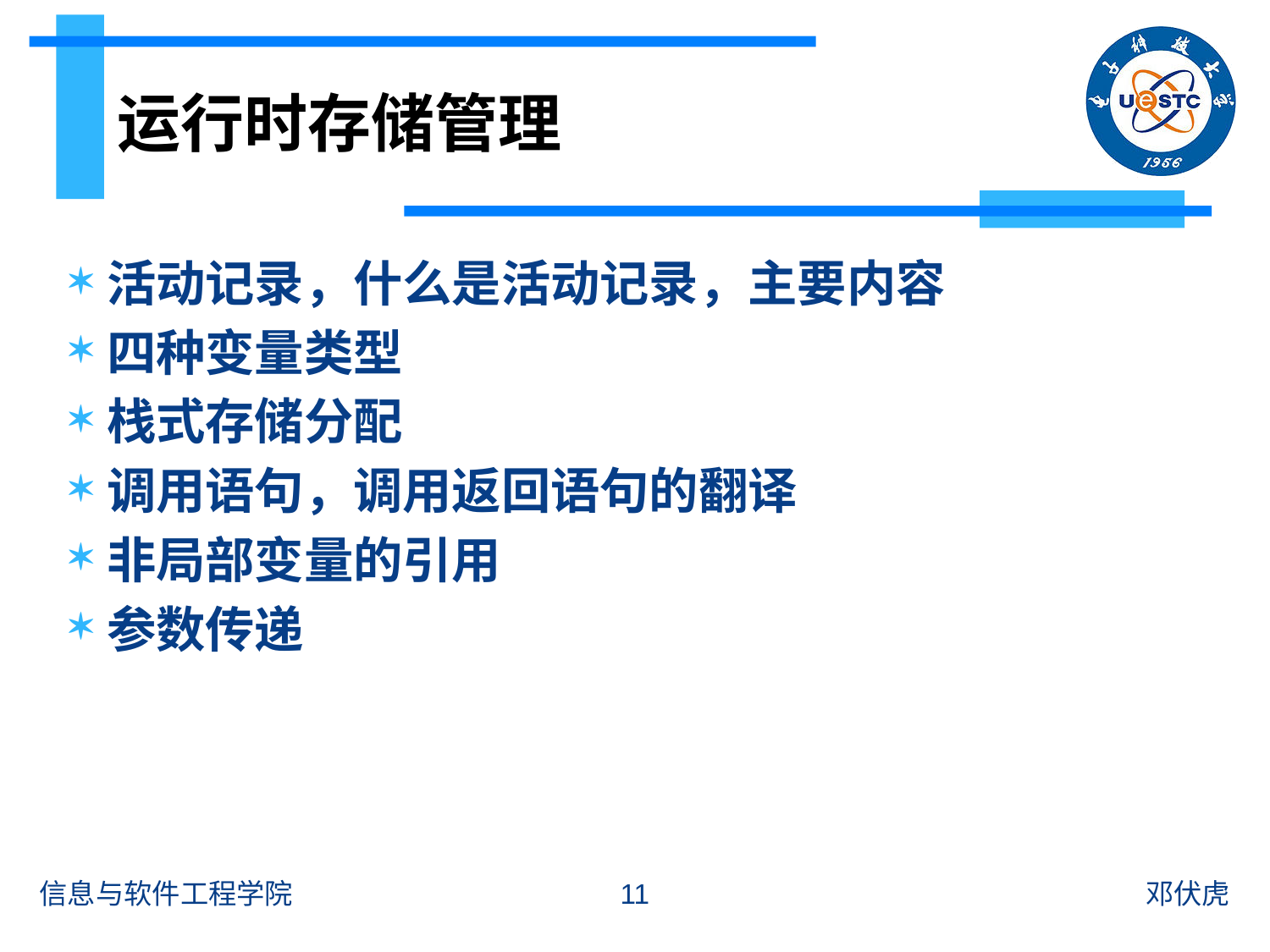

# 运行时存储管理
活动记录，什么是活动记录，主要内容
四种变量类型
栈式存储分配
调用语句，调用返回语句的翻译
非局部变量的引用
参数传递

11
信息与软件工程学院
邓伏虎